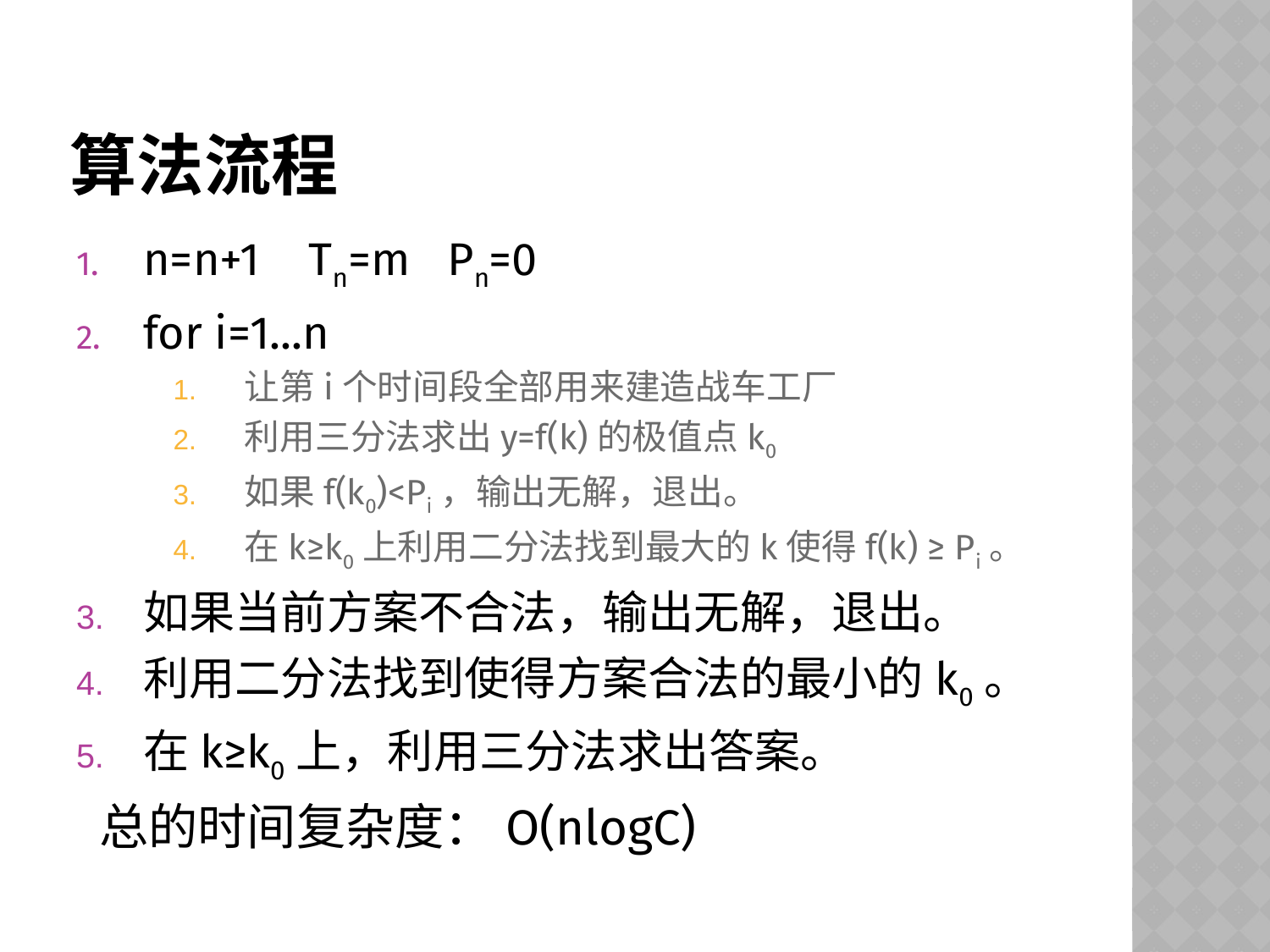

# 算法流程
n=n+1    Tn=m   Pn=0
for i=1...n
让第i个时间段全部用来建造战车工厂
利用三分法求出y=f(k)的极值点k0
如果f(k0)<Pi，输出无解，退出。
在k≥k0上利用二分法找到最大的k使得f(k) ≥ Pi。
如果当前方案不合法，输出无解，退出。
利用二分法找到使得方案合法的最小的k0。
在k≥k0上，利用三分法求出答案。
 总的时间复杂度：O(nlogC)